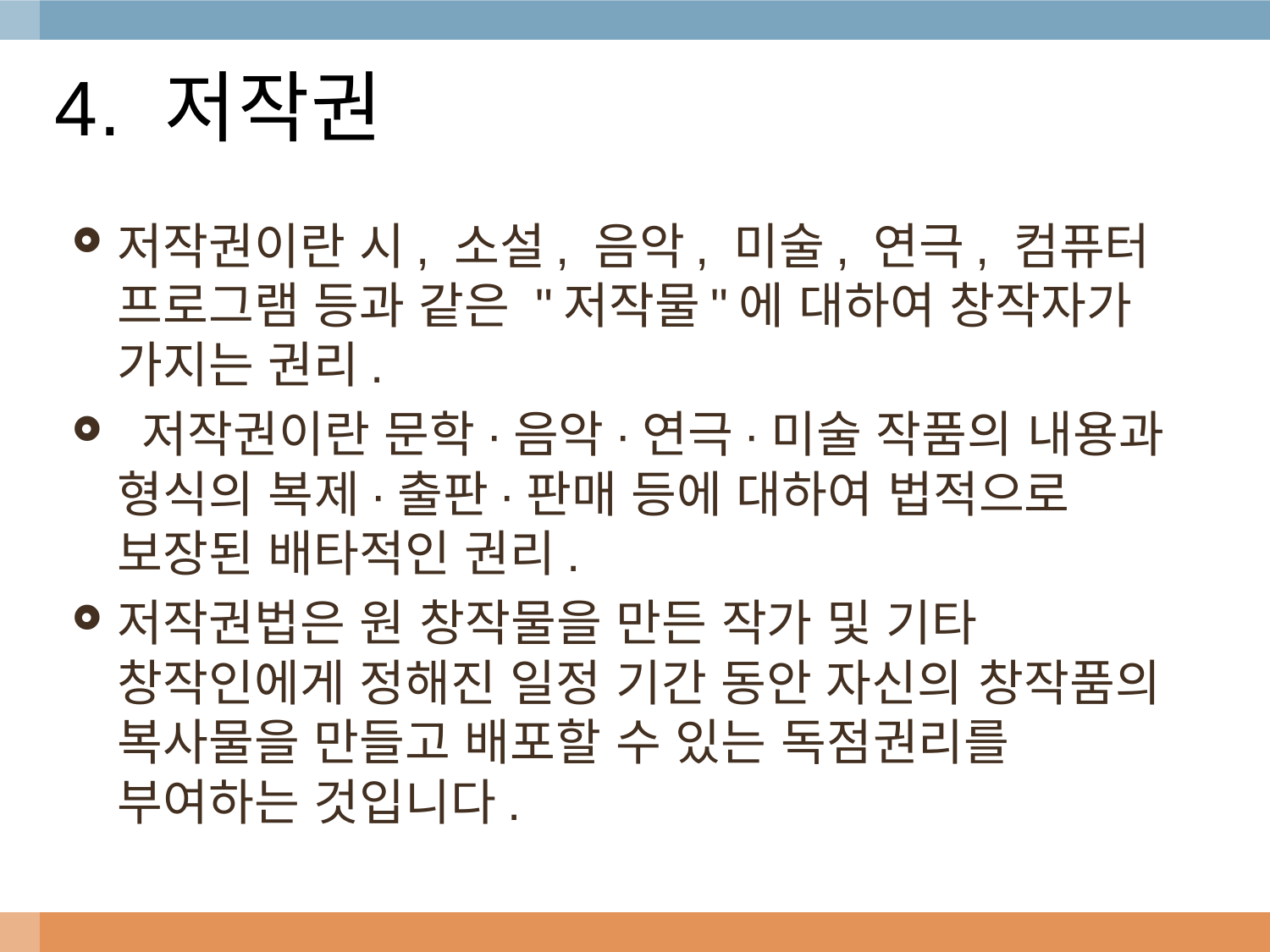

# 4. 저작권
저작권이란 시, 소설, 음악, 미술, 연극, 컴퓨터 프로그램 등과 같은 "저작물"에 대하여 창작자가 가지는 권리.
 저작권이란 문학·음악·연극·미술 작품의 내용과 형식의 복제·출판·판매 등에 대하여 법적으로 보장된 배타적인 권리.
저작권법은 원 창작물을 만든 작가 및 기타 창작인에게 정해진 일정 기간 동안 자신의 창작품의 복사물을 만들고 배포할 수 있는 독점권리를 부여하는 것입니다.